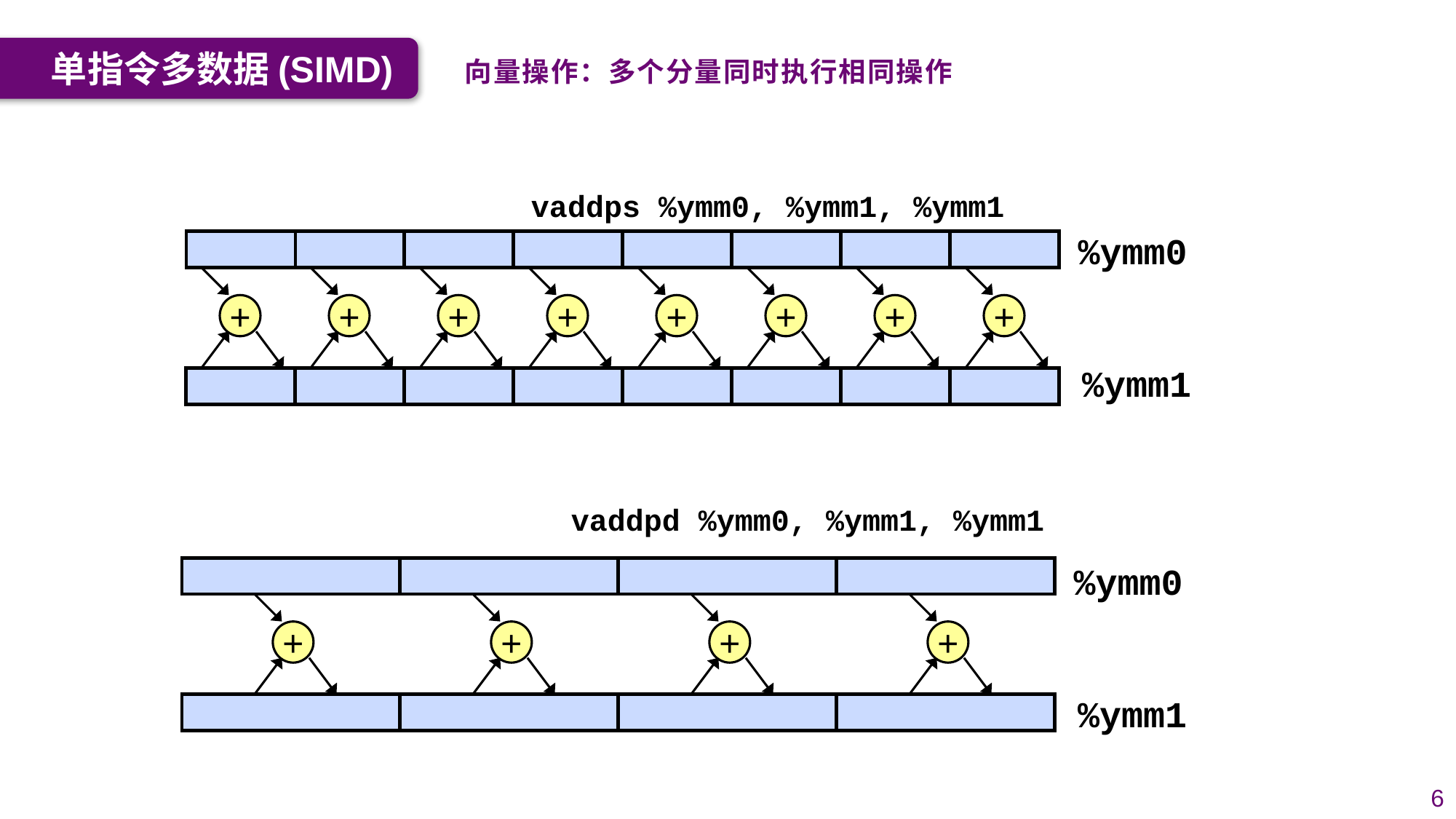

单指令多数据(SIMD)
向量操作：多个分量同时执行相同操作
vaddps %ymm0, %ymm1, %ymm1
%ymm0

+

+

+

+

+

+

+

+

%ymm1
vaddpd %ymm0, %ymm1, %ymm1
%ymm0

+

+

+

+

%ymm1

6